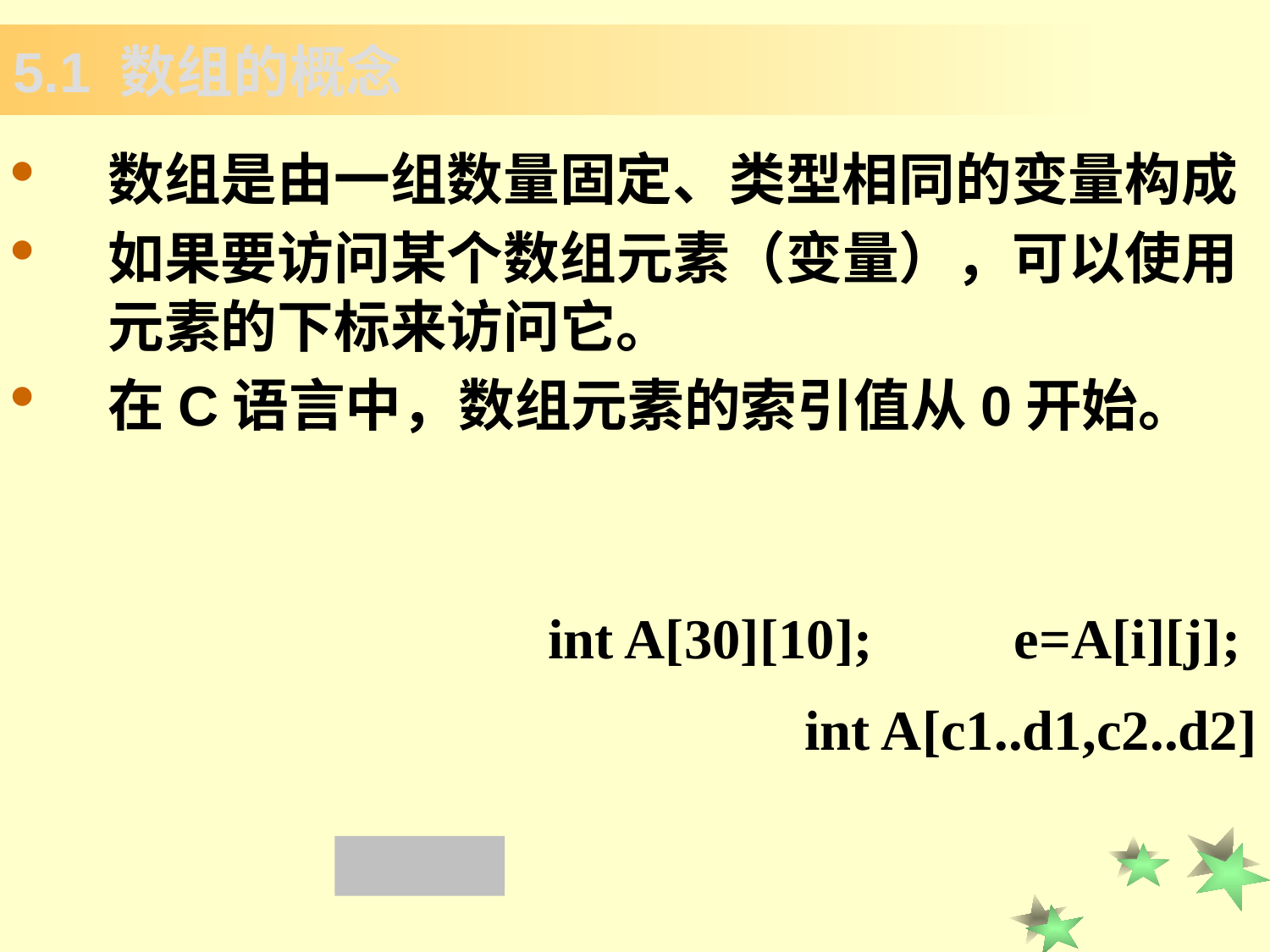

# 5.1 数组的概念
数组是由一组数量固定、类型相同的变量构成
如果要访问某个数组元素（变量），可以使用元素的下标来访问它。
在C语言中，数组元素的索引值从0开始。
       int A[30][10];          e=A[i][j];
       int A[c1..d1,c2..d2]